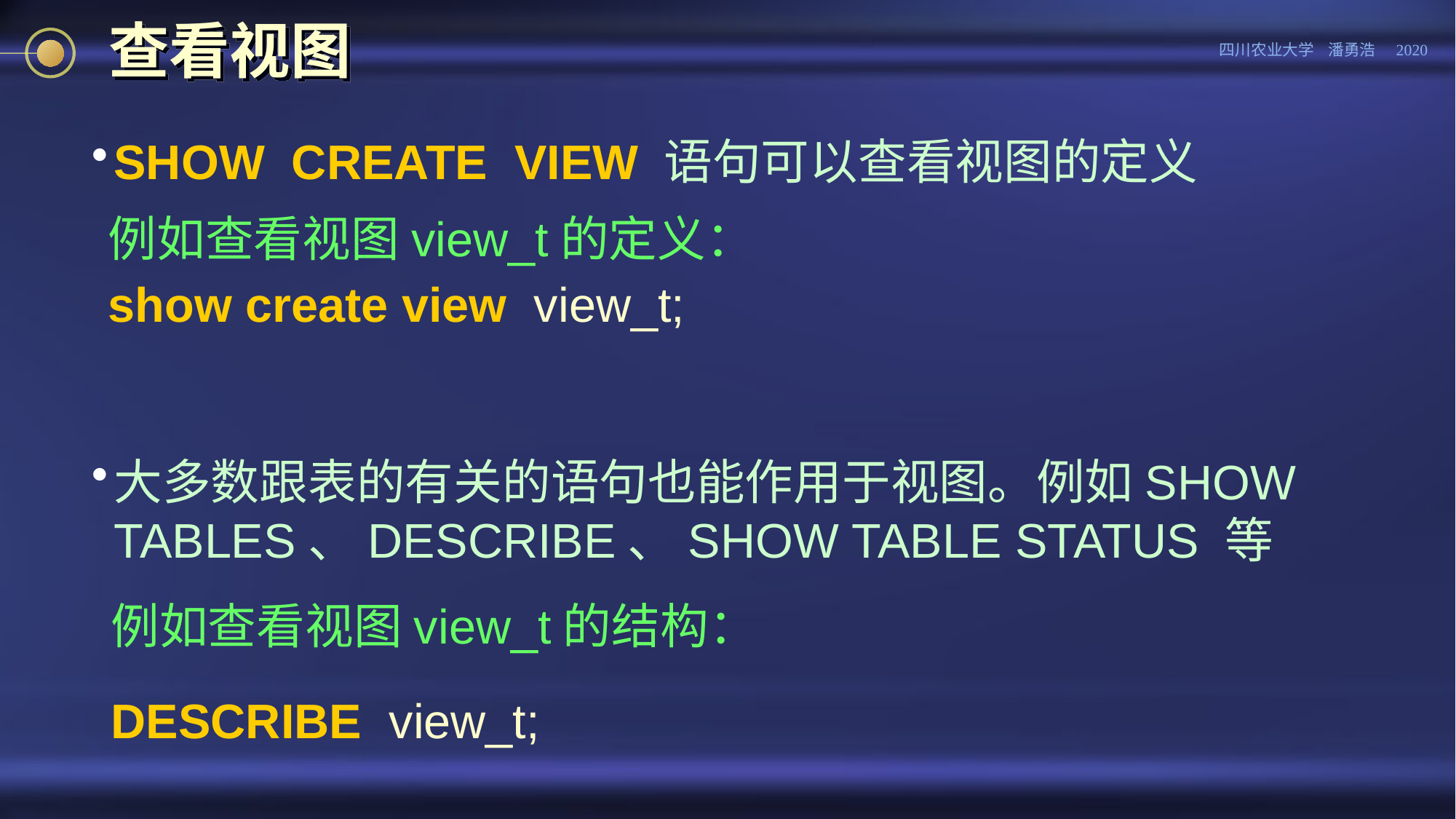

# 查看视图
SHOW  CREATE  VIEW 语句可以查看视图的定义
例如查看视图view_t的定义：
show create view  view_t;

大多数跟表的有关的语句也能作用于视图。例如SHOW TABLES、DESCRIBE、SHOW TABLE STATUS 等
例如查看视图view_t的结构：
DESCRIBE  view_t;